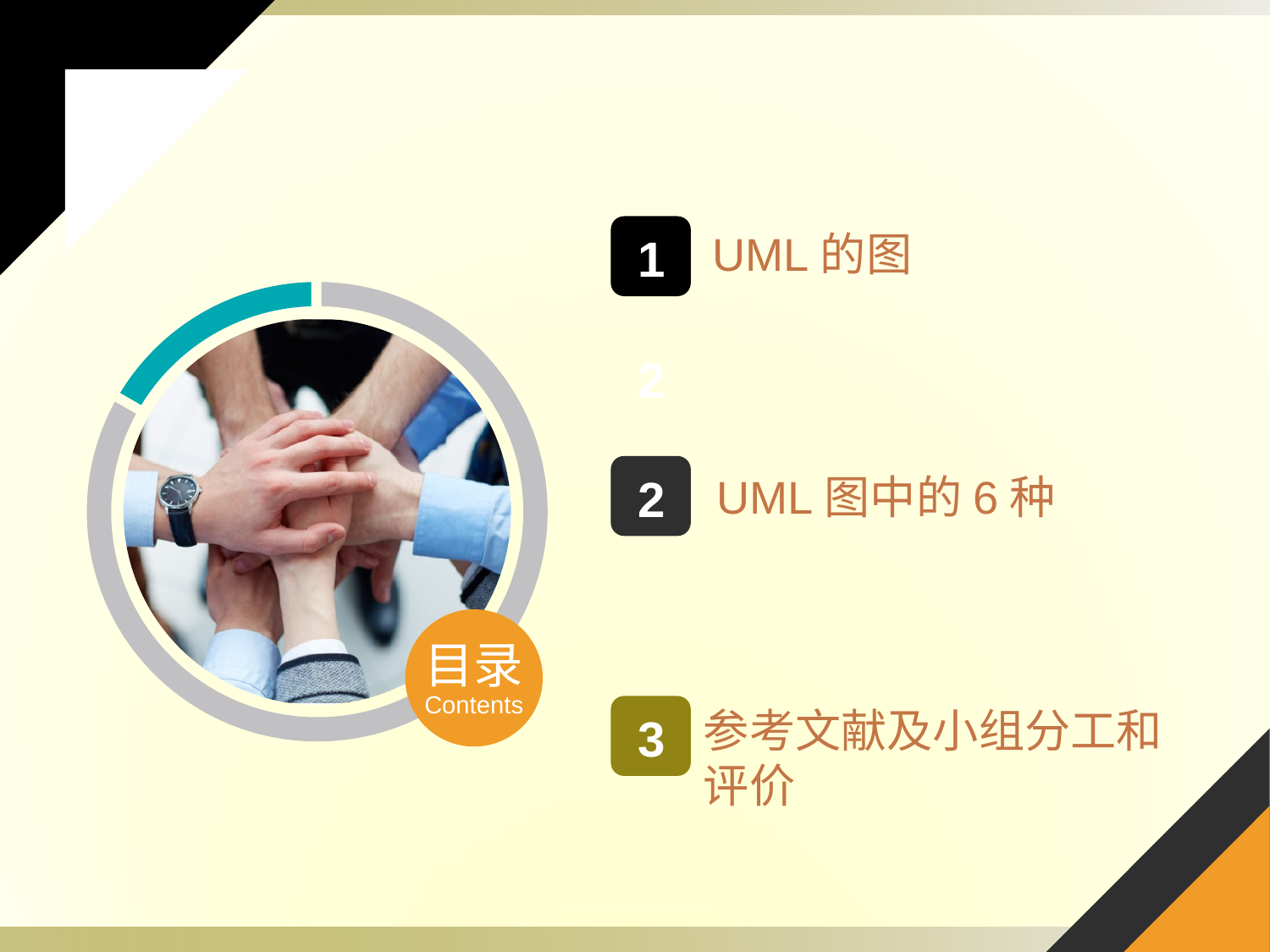

UML的图
1

2

UML图中的6种
2

目录
Contents

参考文献及小组分工和评价
3